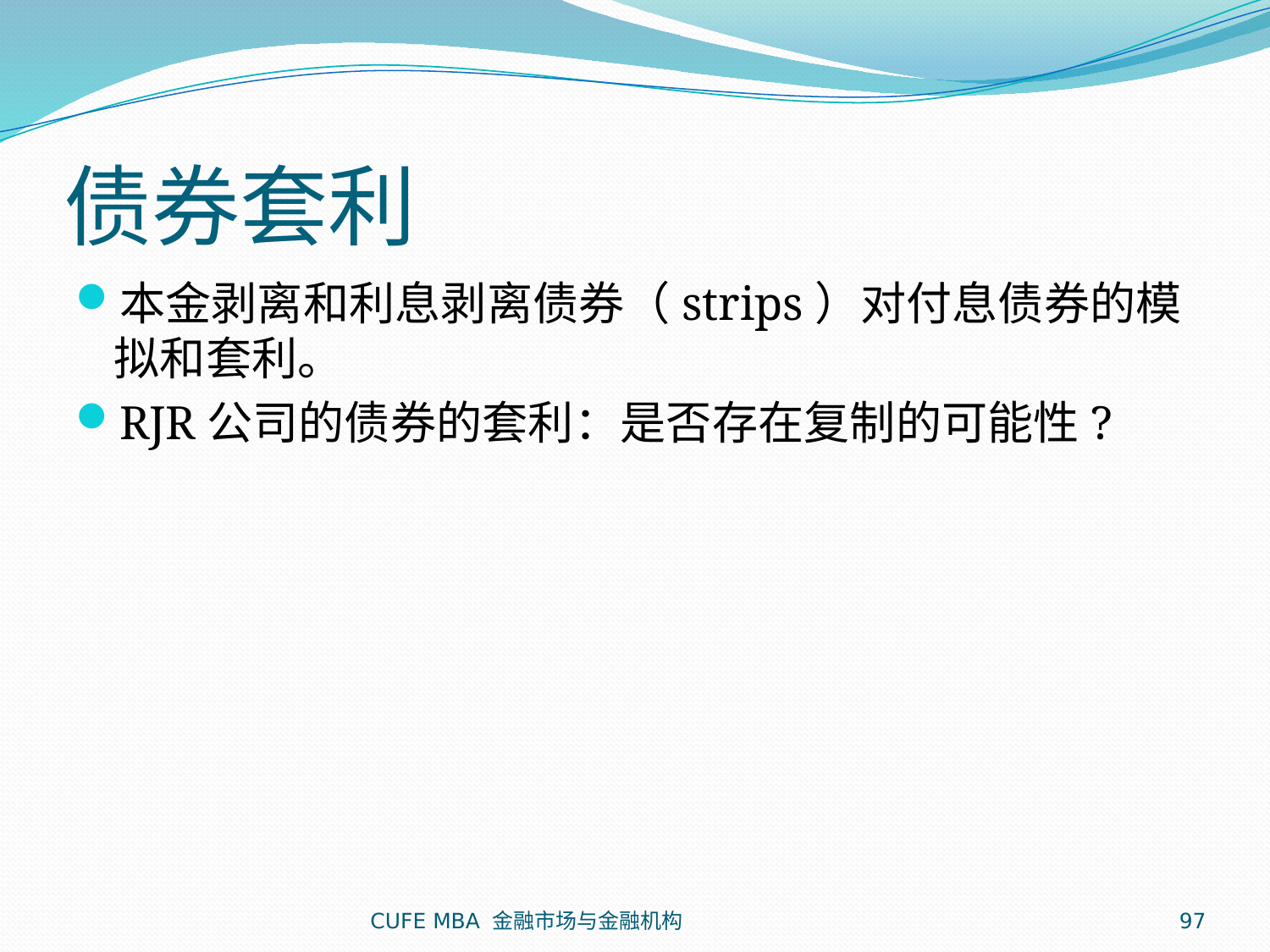

# 债券套利
本金剥离和利息剥离债券（strips）对付息债券的模拟和套利。
RJR公司的债券的套利：是否存在复制的可能性?
CUFE MBA 金融市场与金融机构
97